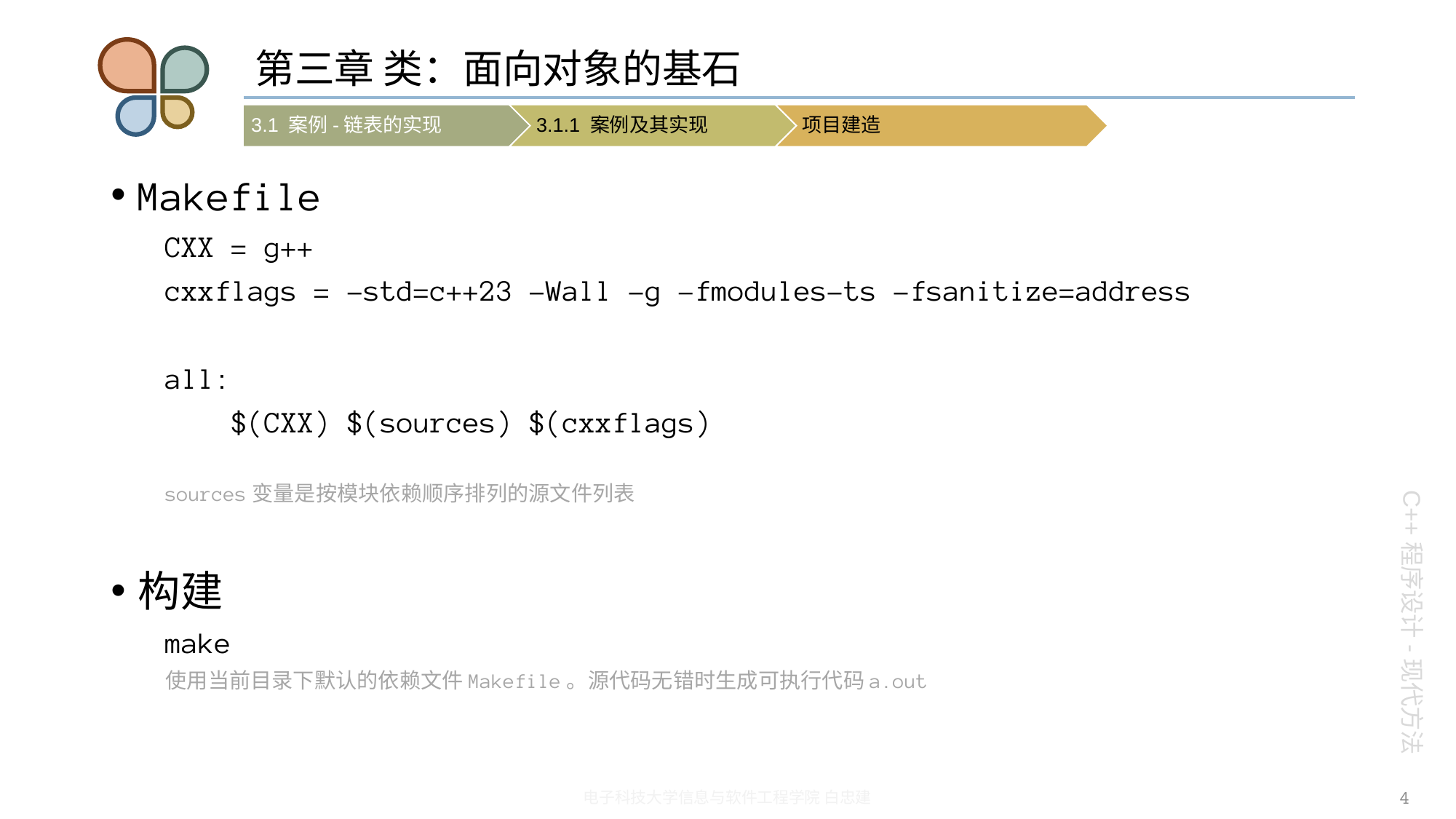

# 第三章 类：面向对象的基石
3.1 案例-链表的实现
3.1.1 案例及其实现
项目建造
Makefile
CXX = g++
cxxflags = -std=c++23 -Wall -g –fmodules-ts -fsanitize=address

all:
    $(CXX) $(sources) $(cxxflags)

sources变量是按模块依赖顺序排列的源文件列表

构建
make
使用当前目录下默认的依赖文件Makefile。源代码无错时生成可执行代码a.out
4